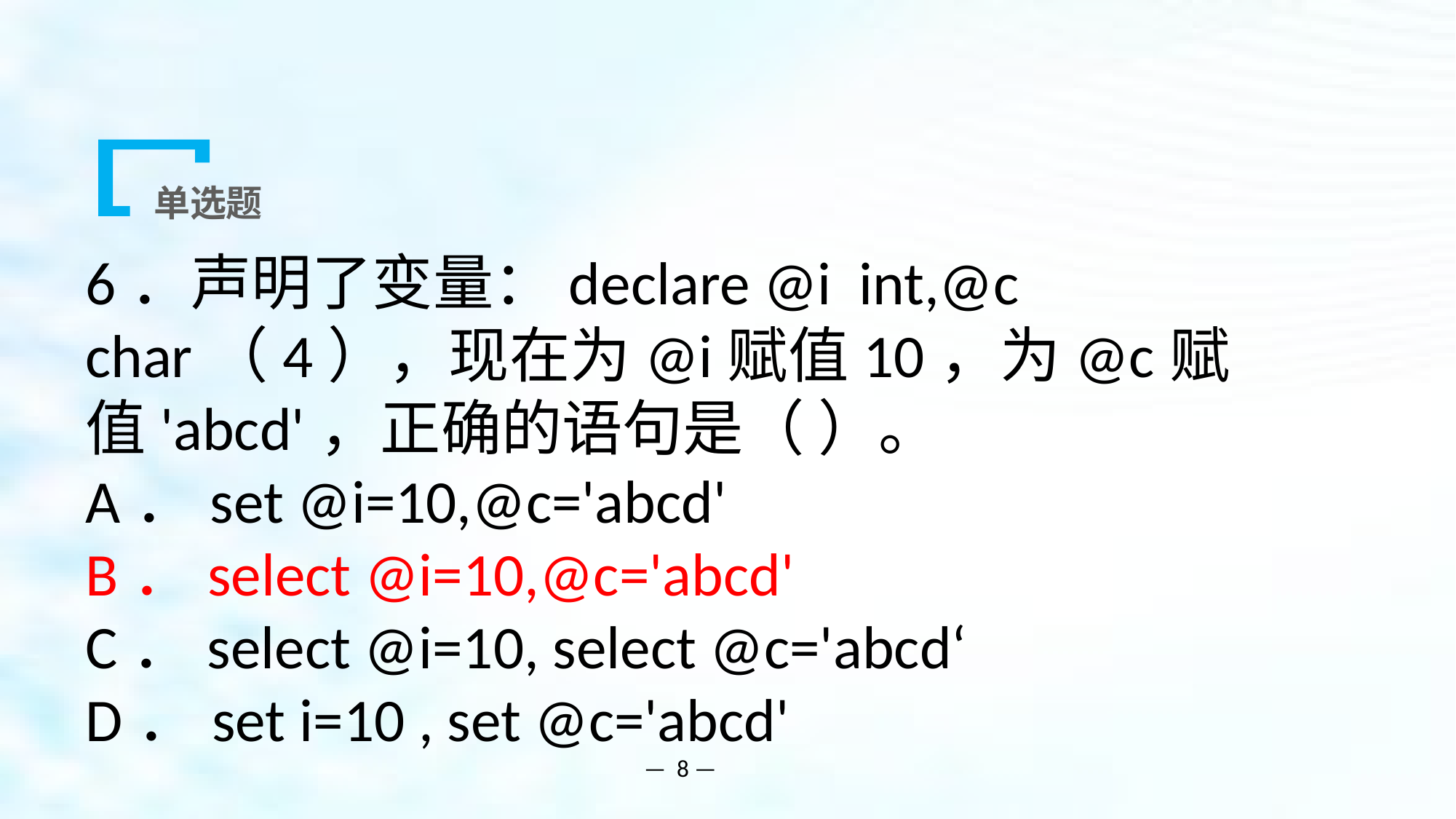

单选题
6．声明了变量：declare @i  int,@c char（4），现在为@i赋值10，为@c赋值'abcd'，正确的语句是（ ）。
A．set @i=10,@c='abcd'
B．select @i=10,@c='abcd'
C．select @i=10, select @c='abcd‘
D．set i=10 , set @c='abcd'